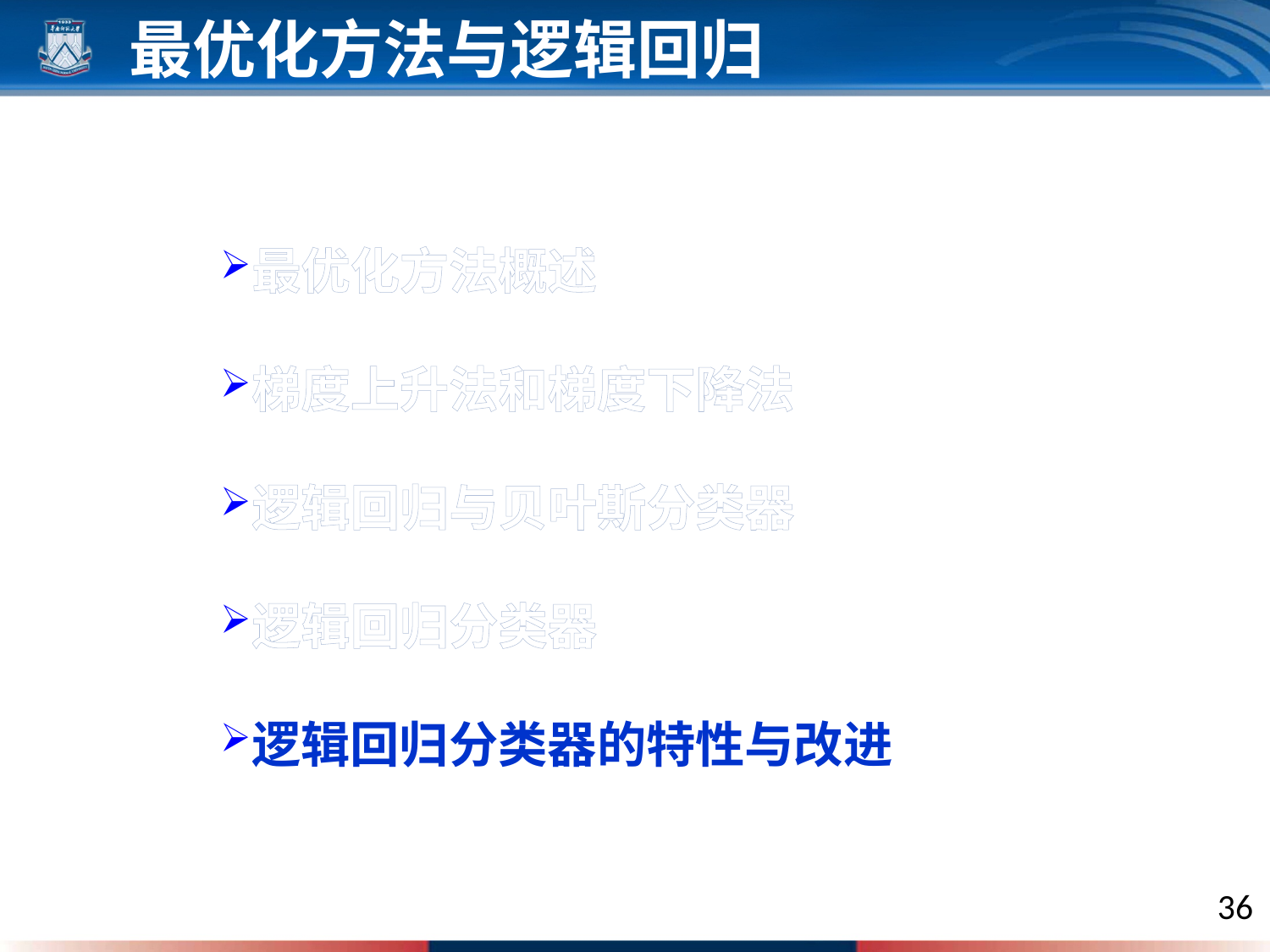

最优化方法与逻辑回归
最优化方法概述
梯度上升法和梯度下降法
逻辑回归与贝叶斯分类器
逻辑回归分类器
逻辑回归分类器的特性与改进